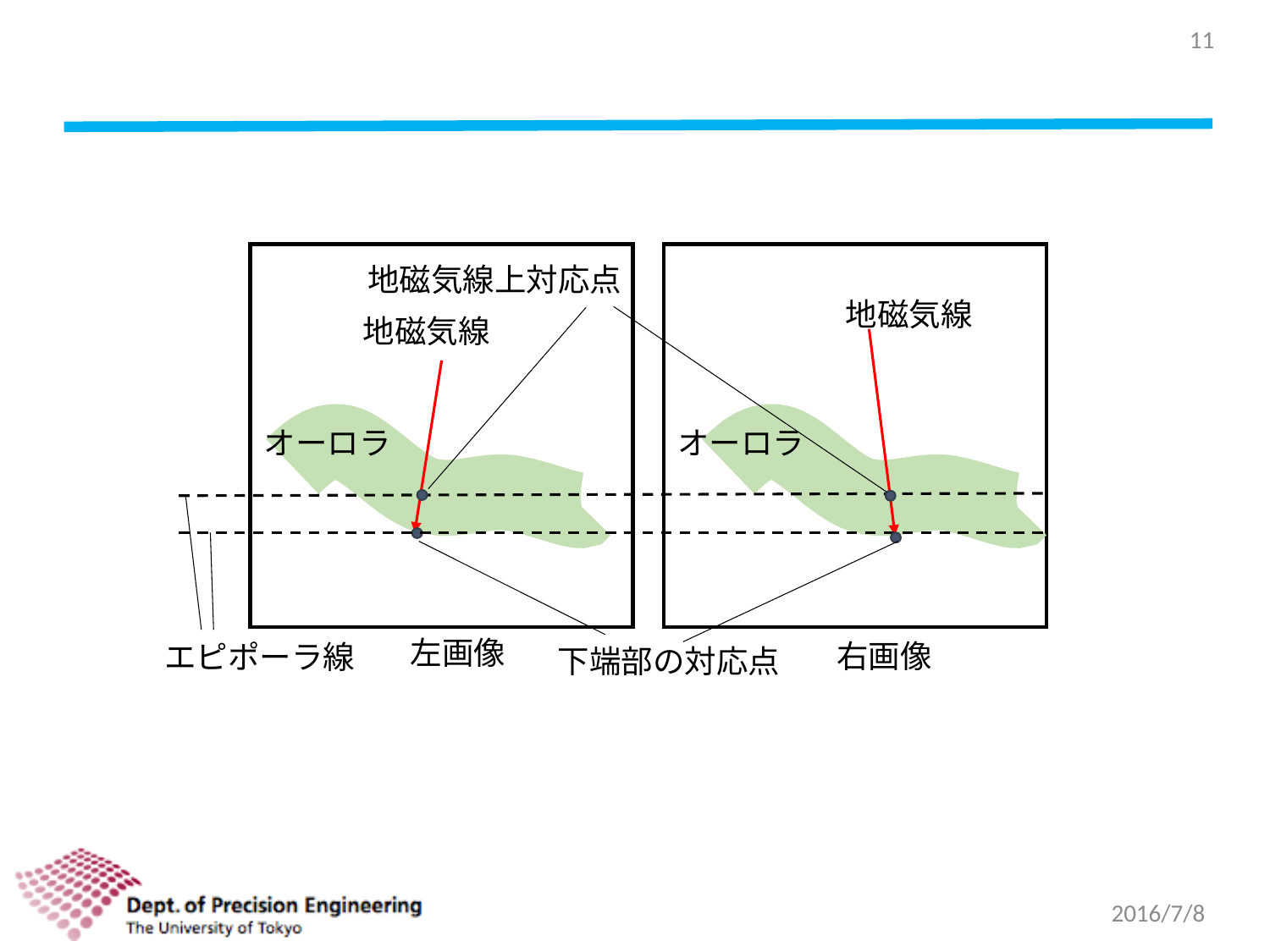

11
#

地磁気線
オーロラ
左画像

地磁気線
オーロラ
右画像
地磁気線上対応点

エピポーラ線
下端部の対応点
2016/7/8